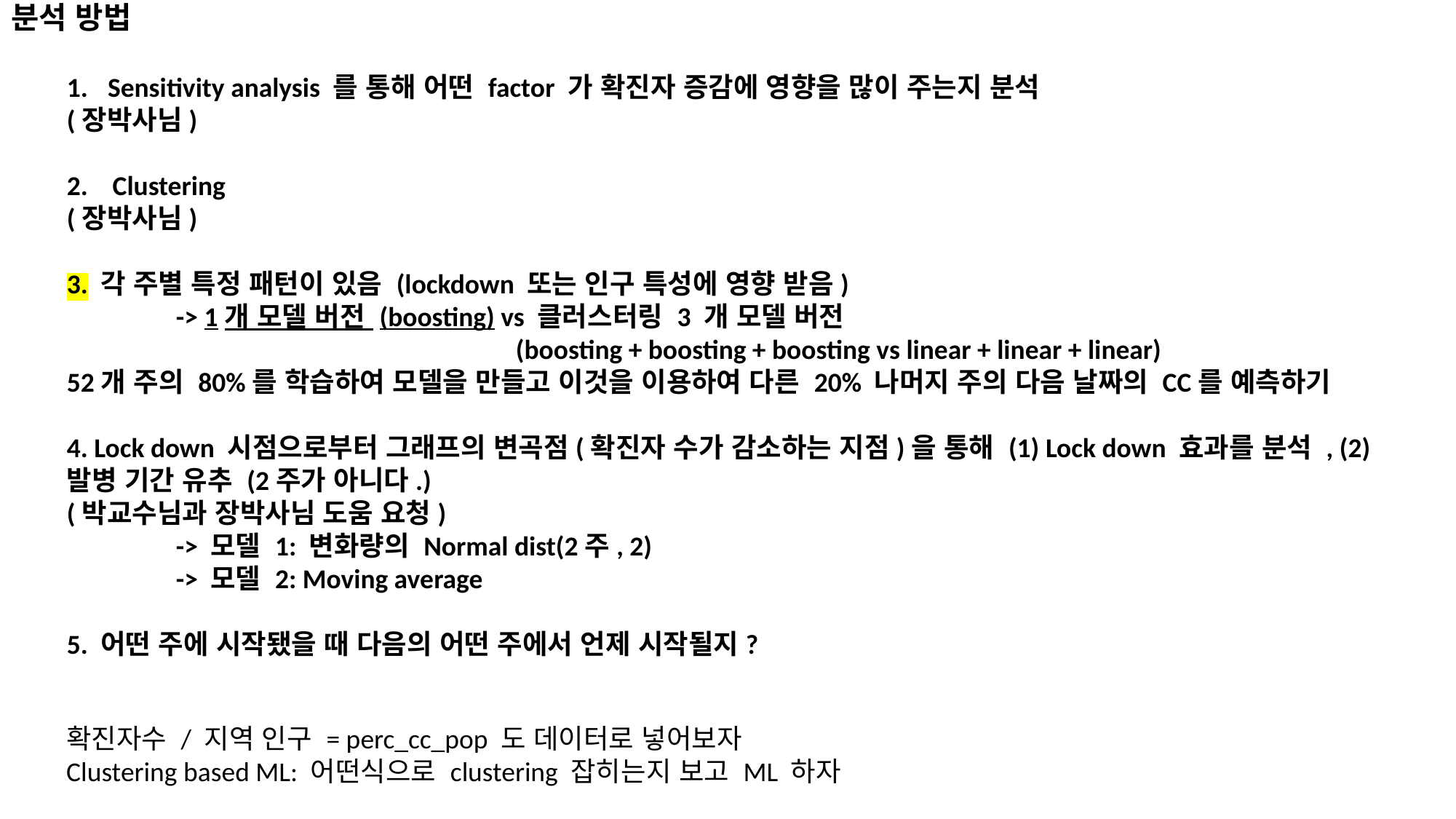

# 분석 방법
Sensitivity analysis 를 통해 어떤 factor 가 확진자 증감에 영향을 많이 주는지 분석
(장박사님)

2.    Clustering
(장박사님)

3. 각 주별 특정 패턴이 있음 (lockdown 또는 인구 특성에 영향 받음)
	-> 1개 모델 버전 (boosting) vs 클러스터링 3 개 모델 버전
				  (boosting + boosting + boosting vs linear + linear + linear)
52개 주의 80%를 학습하여 모델을 만들고 이것을 이용하여 다른 20% 나머지 주의 다음 날짜의 CC를 예측하기

4. Lock down 시점으로부터 그래프의 변곡점(확진자 수가 감소하는 지점)을 통해 (1) Lock down 효과를 분석 , (2) 발병 기간 유추 (2주가 아니다.)
(박교수님과 장박사님 도움 요청)
	-> 모델 1: 변화량의 Normal dist(2주, 2)
	-> 모델 2: Moving average

5. 어떤 주에 시작됐을 때 다음의 어떤 주에서 언제 시작될지?
확진자수 / 지역 인구 = perc_cc_pop 도 데이터로 넣어보자
Clustering based ML: 어떤식으로 clustering 잡히는지 보고 ML 하자